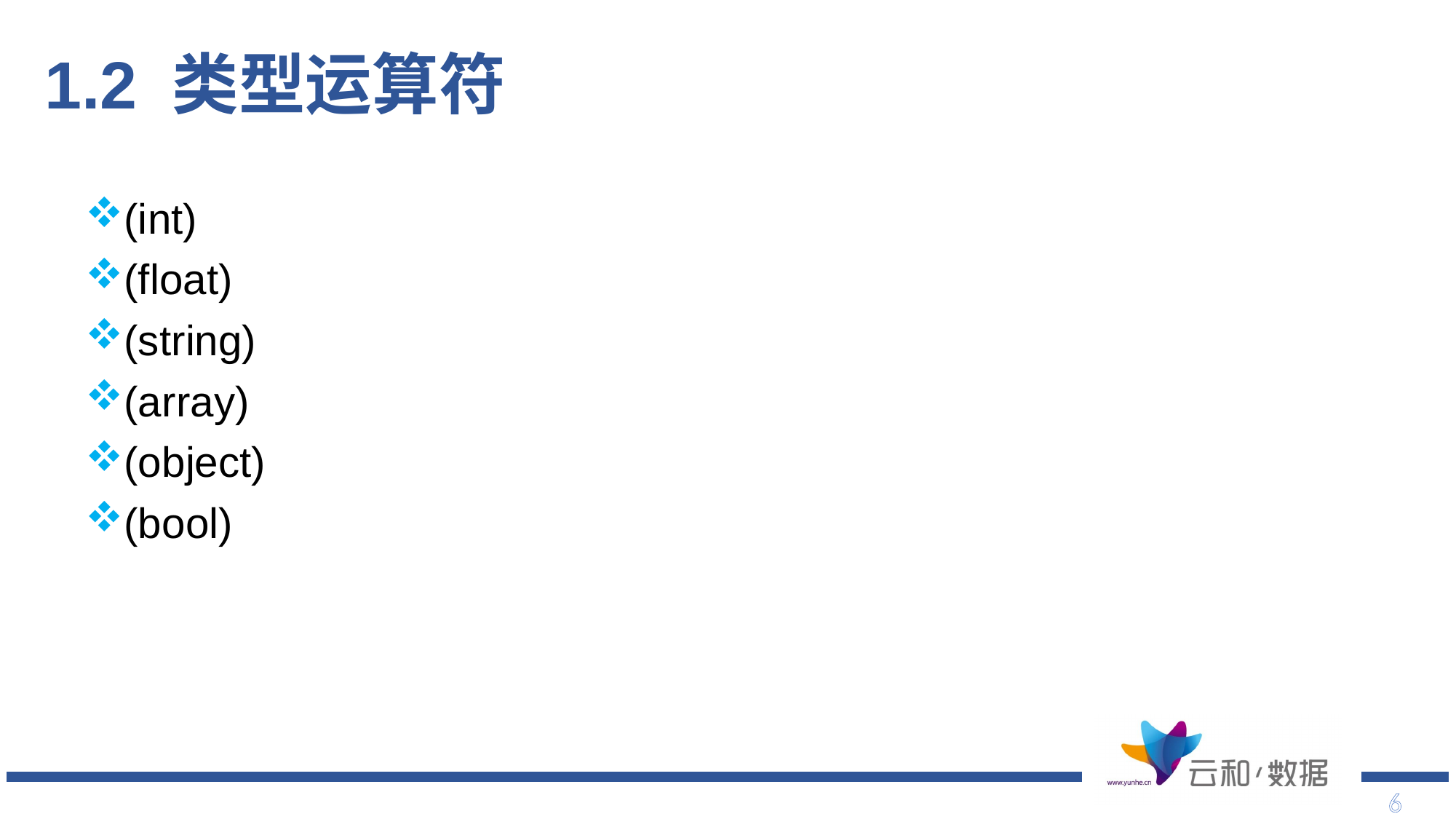

# 1.2 类型运算符
(int)
(float)
(string)
(array)
(object)
(bool)